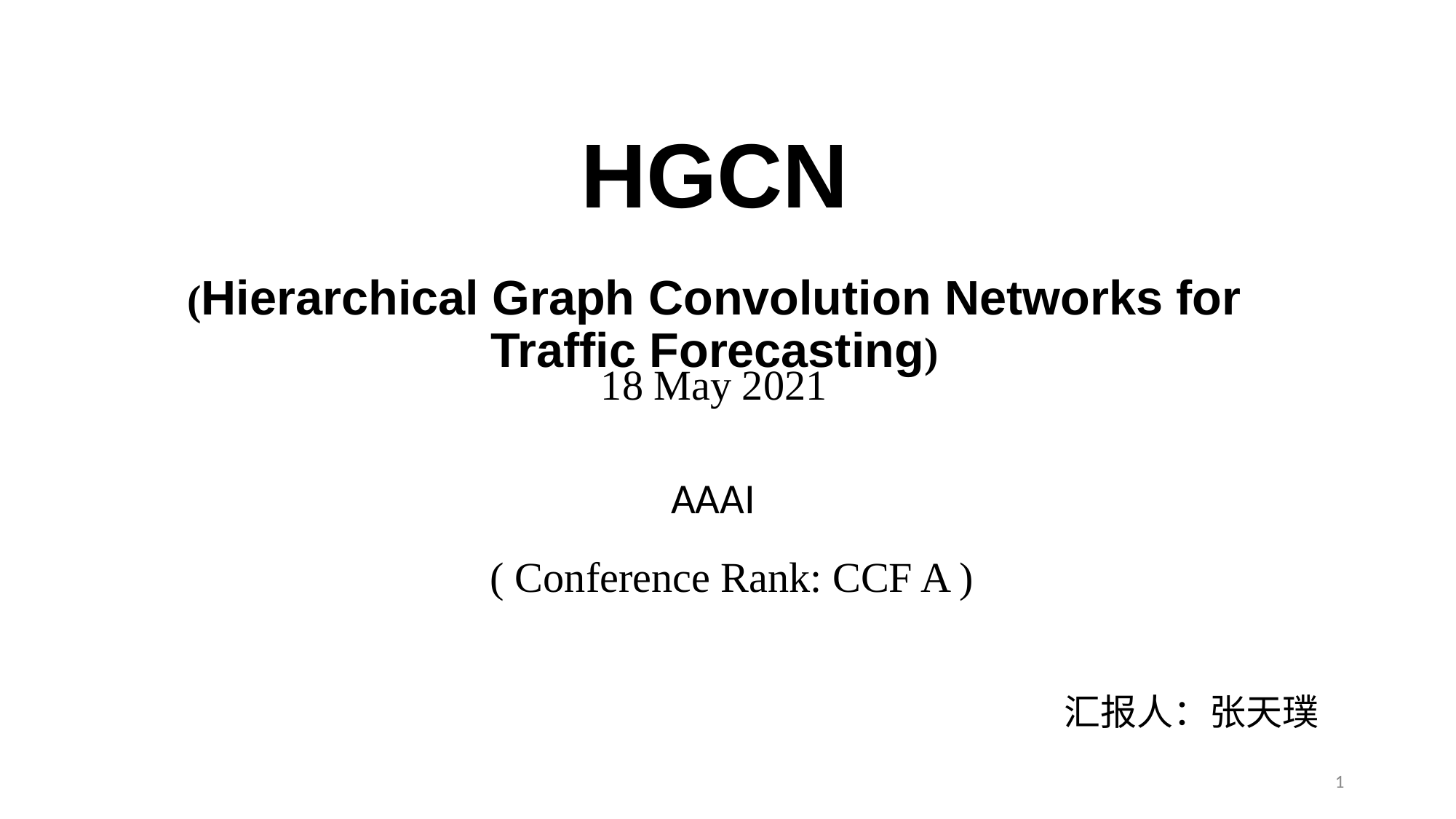

# HGCN (Hierarchical Graph Convolution Networks for Traffic Forecasting)
18 May 2021
AAAI
( Conference Rank: CCF A )
汇报人：张天璞
1